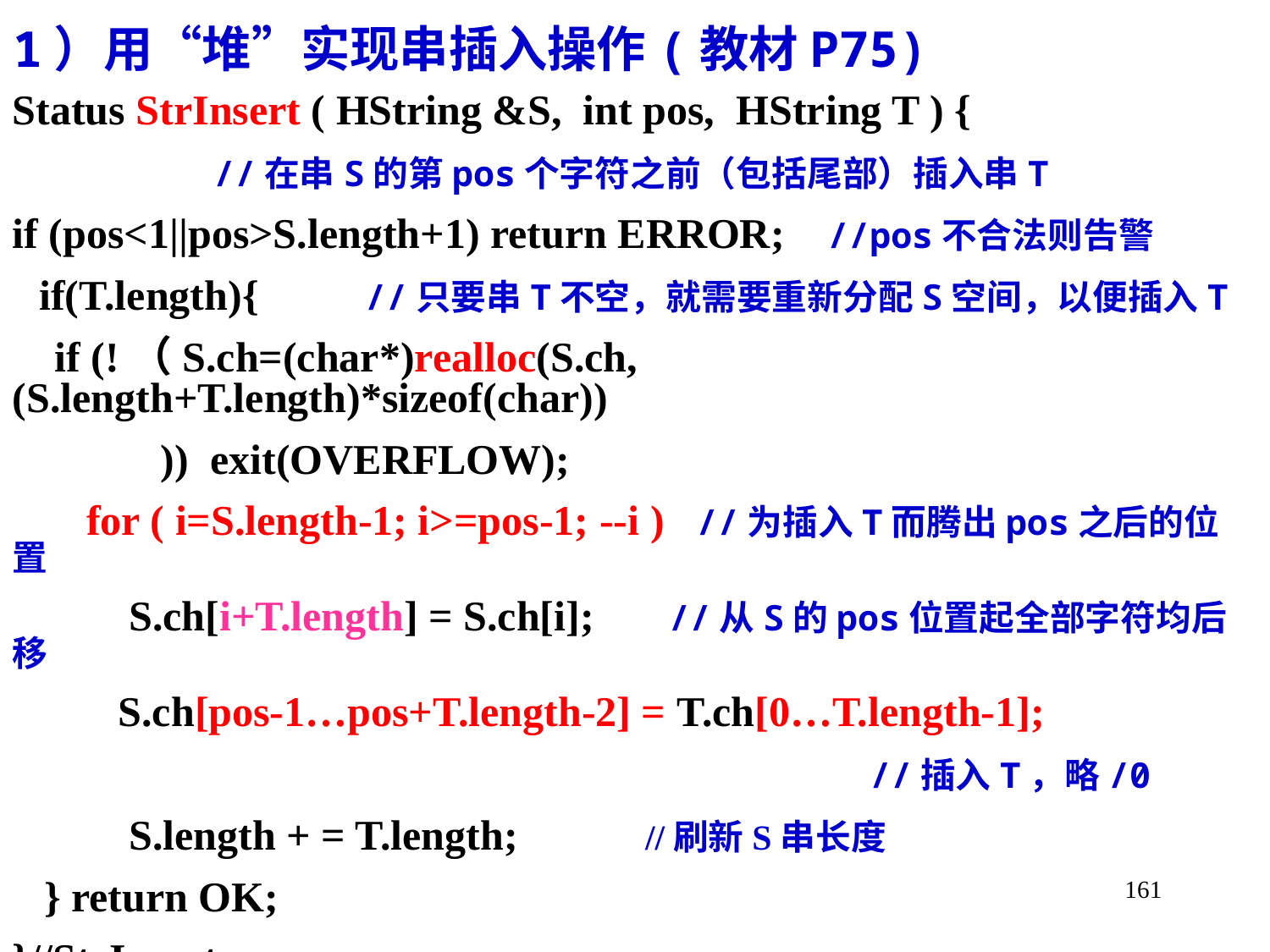

# 1）用“堆”实现串插入操作(教材P75)
Status StrInsert ( HString &S,  int pos,  HString T ) {
                   //在串S的第pos个字符之前（包括尾部）插入串T
if (pos<1||pos>S.length+1) return ERROR;    //pos不合法则告警
   if(T.length){          //只要串T不空，就需要重新分配S空间，以便插入T
    if (!（S.ch=(char*)realloc(S.ch, (S.length+T.length)*sizeof(char))
              ))  exit(OVERFLOW);
       for ( i=S.length-1; i>=pos-1; --i )   //为插入T而腾出pos之后的位置
           S.ch[i+T.length] = S.ch[i];       //从S的pos位置起全部字符均后移
          S.ch[pos-1…pos+T.length-2] = T.ch[0…T.length-1];
                                                                                 //插入T，略/0
           S.length + = T.length;            //刷新S串长度
   } return OK;
}//StrInsert
161